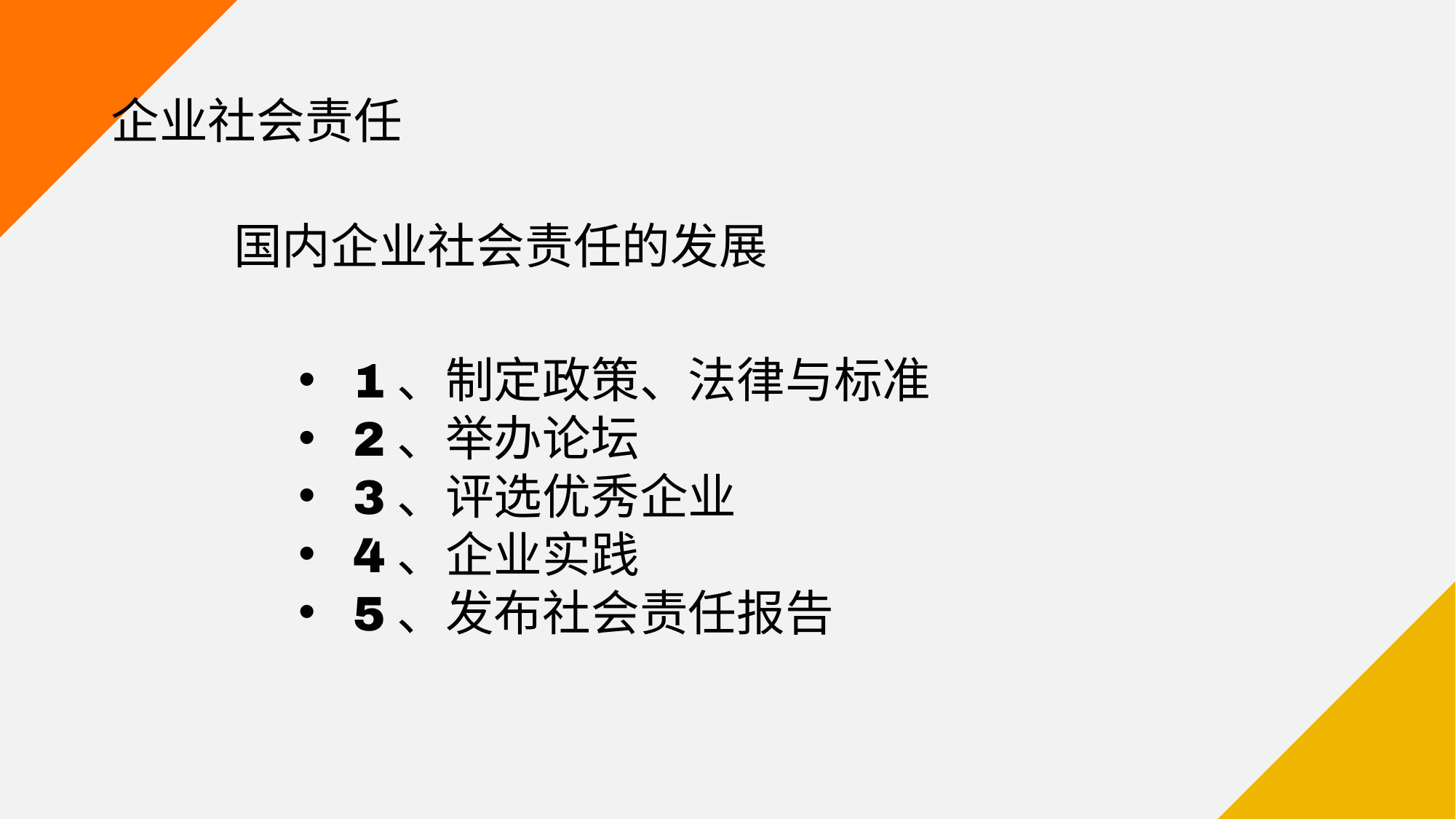

# 企业社会责任
国内企业社会责任的发展
1、制定政策、法律与标准
2、举办论坛
3、评选优秀企业
4、企业实践
5、发布社会责任报告